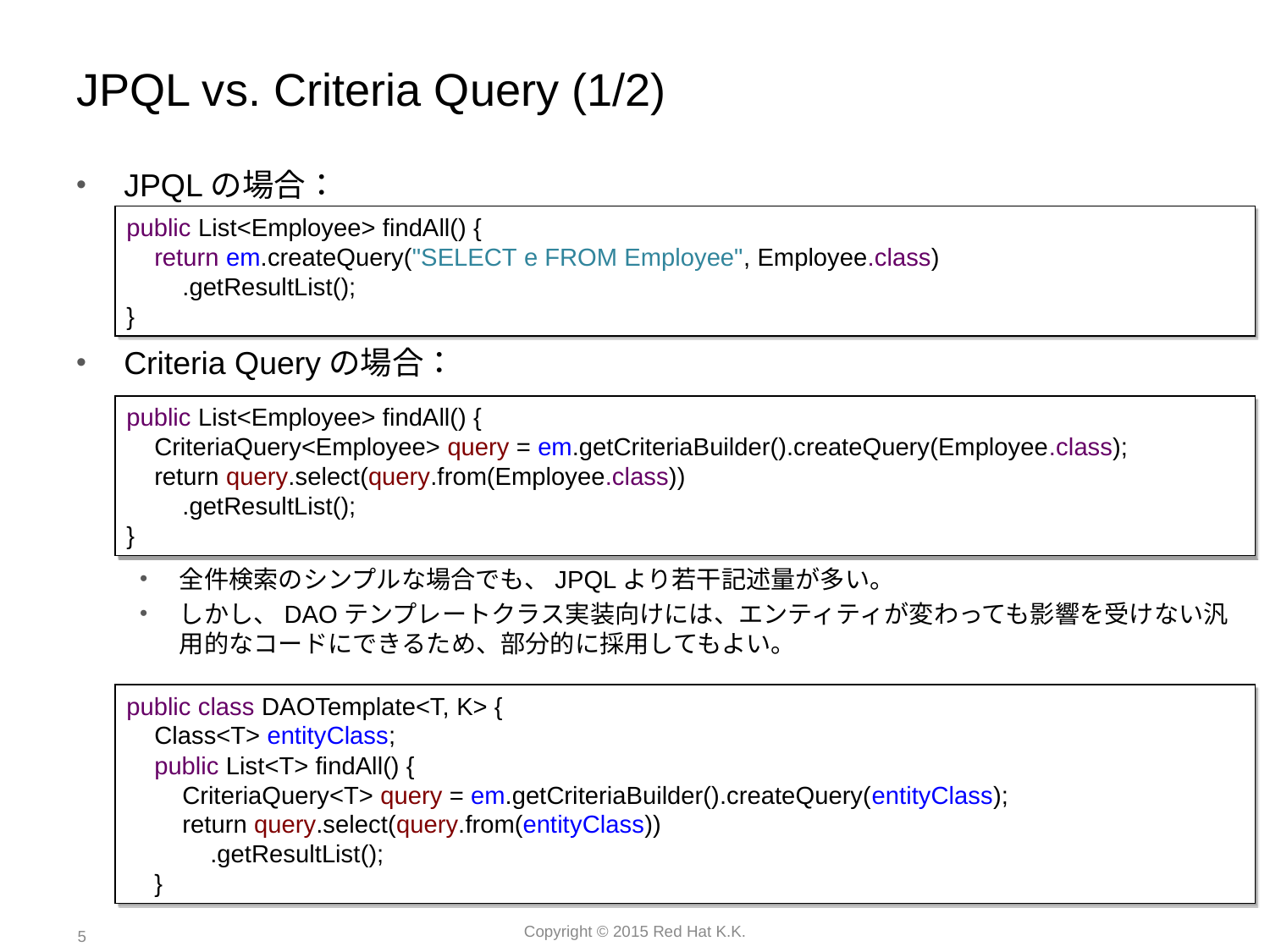

# JPQL vs. Criteria Query (1/2)
JPQLの場合：

Criteria Queryの場合：

全件検索のシンプルな場合でも、JPQLより若干記述量が多い。
しかし、DAOテンプレートクラス実装向けには、エンティティが変わっても影響を受けない汎用的なコードにできるため、部分的に採用してもよい。

public List<Employee> findAll() {
    return em.createQuery("SELECT e FROM Employee", Employee.class)
        .getResultList();
}
public List<Employee> findAll() {
    CriteriaQuery<Employee> query = em.getCriteriaBuilder().createQuery(Employee.class);
    return query.select(query.from(Employee.class))
        .getResultList();
}
public class DAOTemplate<T, K> {
    Class<T> entityClass;
    public List<T> findAll() {
        CriteriaQuery<T> query = em.getCriteriaBuilder().createQuery(entityClass);
        return query.select(query.from(entityClass))
            .getResultList();
    }
5
Copyright © 2015 Red Hat K.K.